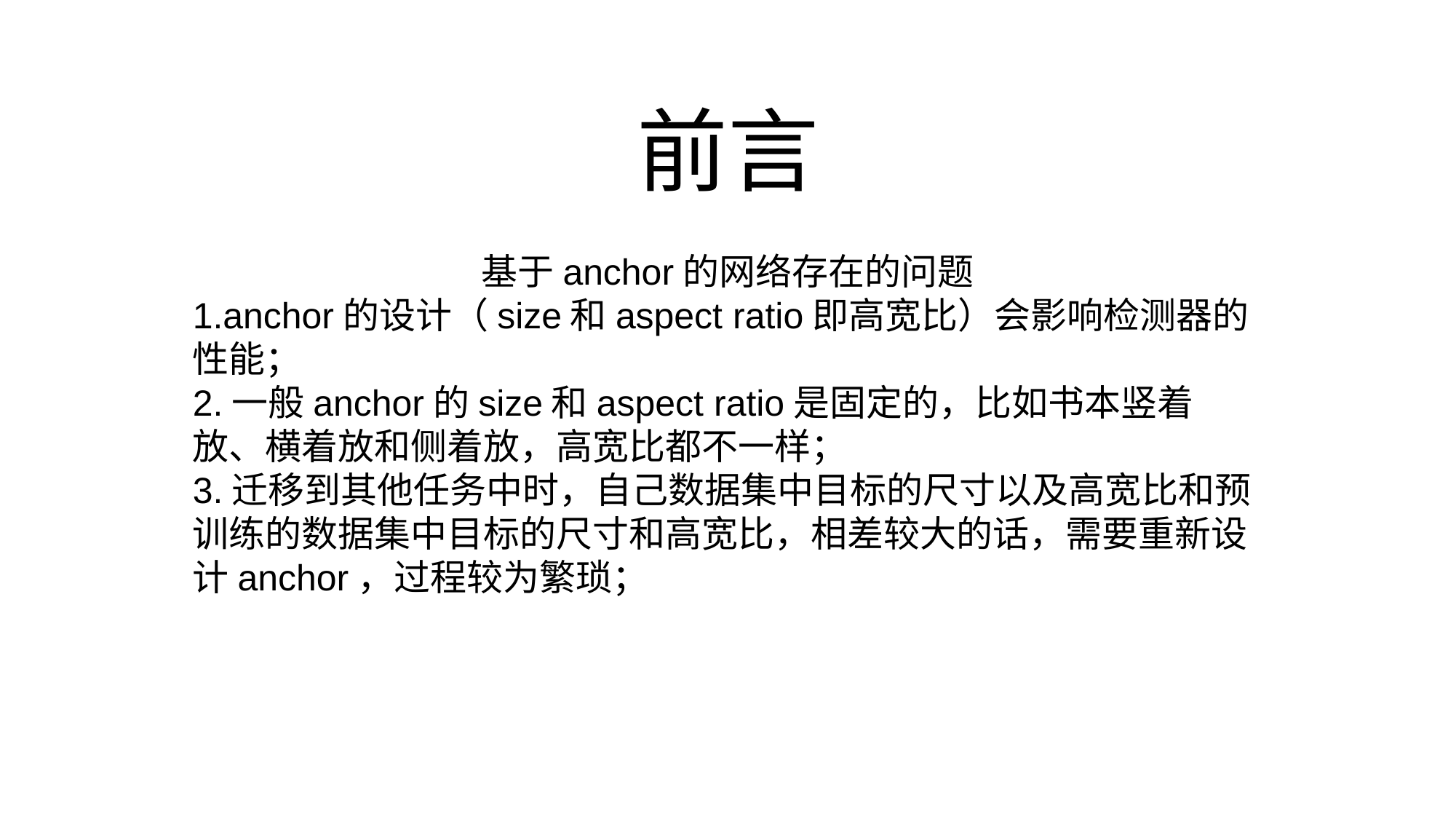

# 前言
基于anchor的网络存在的问题
1.anchor的设计（size和aspect ratio即高宽比）会影响检测器的性能；
2.一般anchor的size和aspect ratio是固定的，比如书本竖着放、横着放和侧着放，高宽比都不一样；
3.迁移到其他任务中时，自己数据集中目标的尺寸以及高宽比和预训练的数据集中目标的尺寸和高宽比，相差较大的话，需要重新设计anchor，过程较为繁琐；